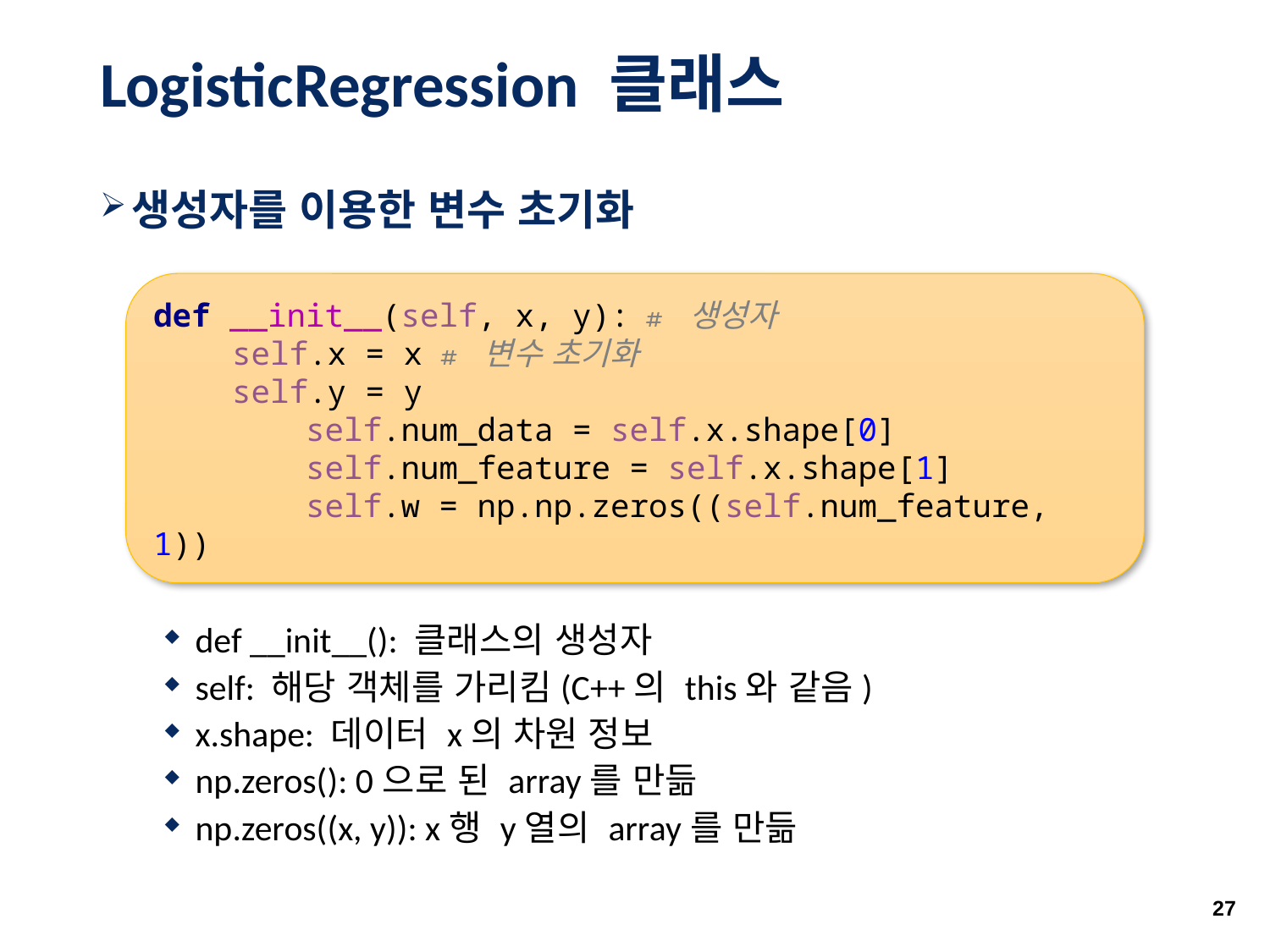

# LogisticRegression 클래스
생성자를 이용한 변수 초기화

def __init__(): 클래스의 생성자
self: 해당 객체를 가리킴(C++의 this와 같음)
x.shape: 데이터 x의 차원 정보
np.zeros(): 0으로 된 array를 만듦
np.zeros((x, y)): x행 y열의 array를 만듦

def __init__(self, x, y): # 생성자
        self.x = x # 변수 초기화
        self.y = y
        self.num_data = self.x.shape[0]
        self.num_feature = self.x.shape[1]
        self.w = np.np.zeros((self.num_feature, 1))
27